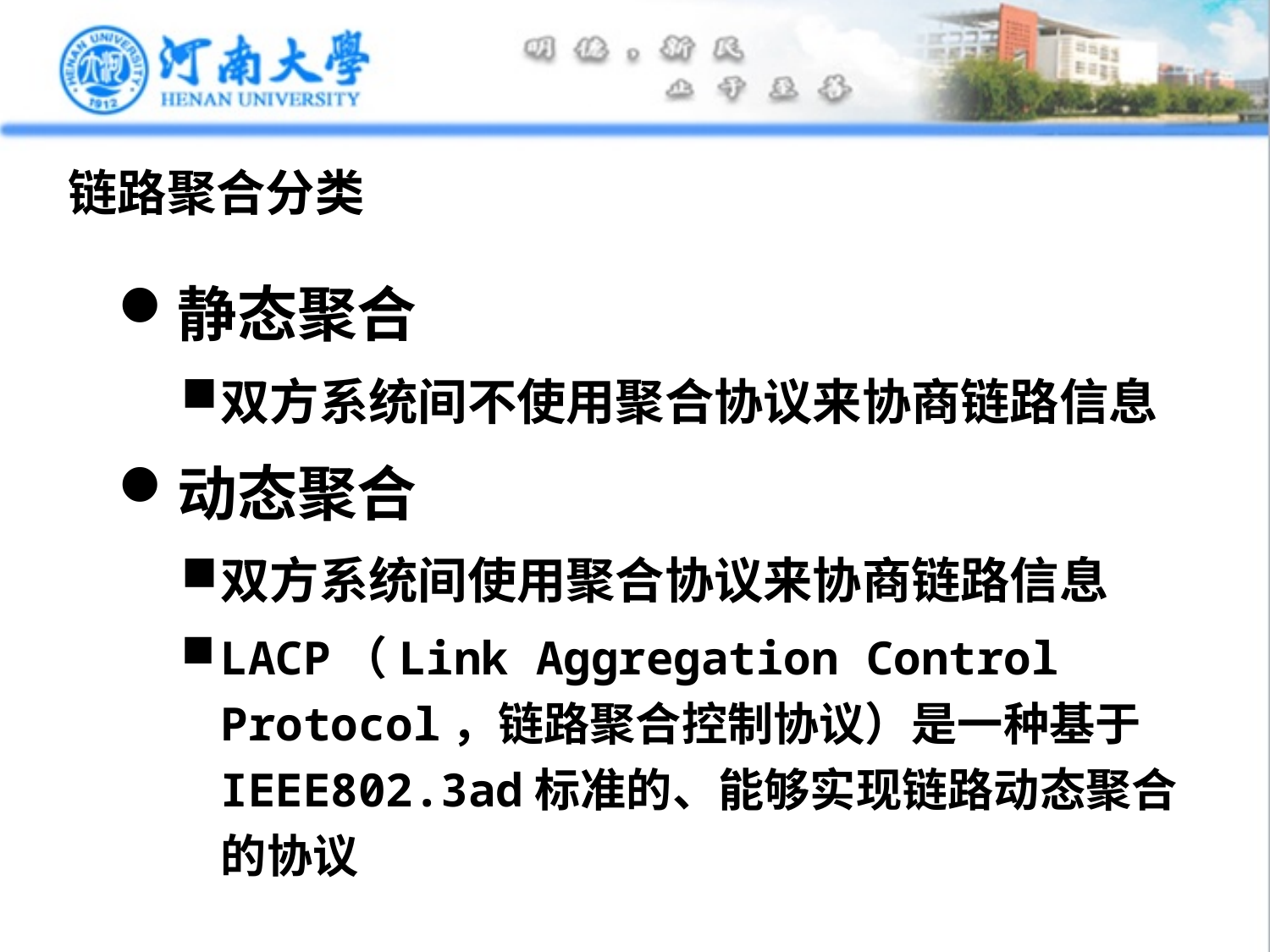

# 链路聚合分类
静态聚合
双方系统间不使用聚合协议来协商链路信息
动态聚合
双方系统间使用聚合协议来协商链路信息
LACP（Link Aggregation Control Protocol，链路聚合控制协议）是一种基于IEEE802.3ad标准的、能够实现链路动态聚合的协议